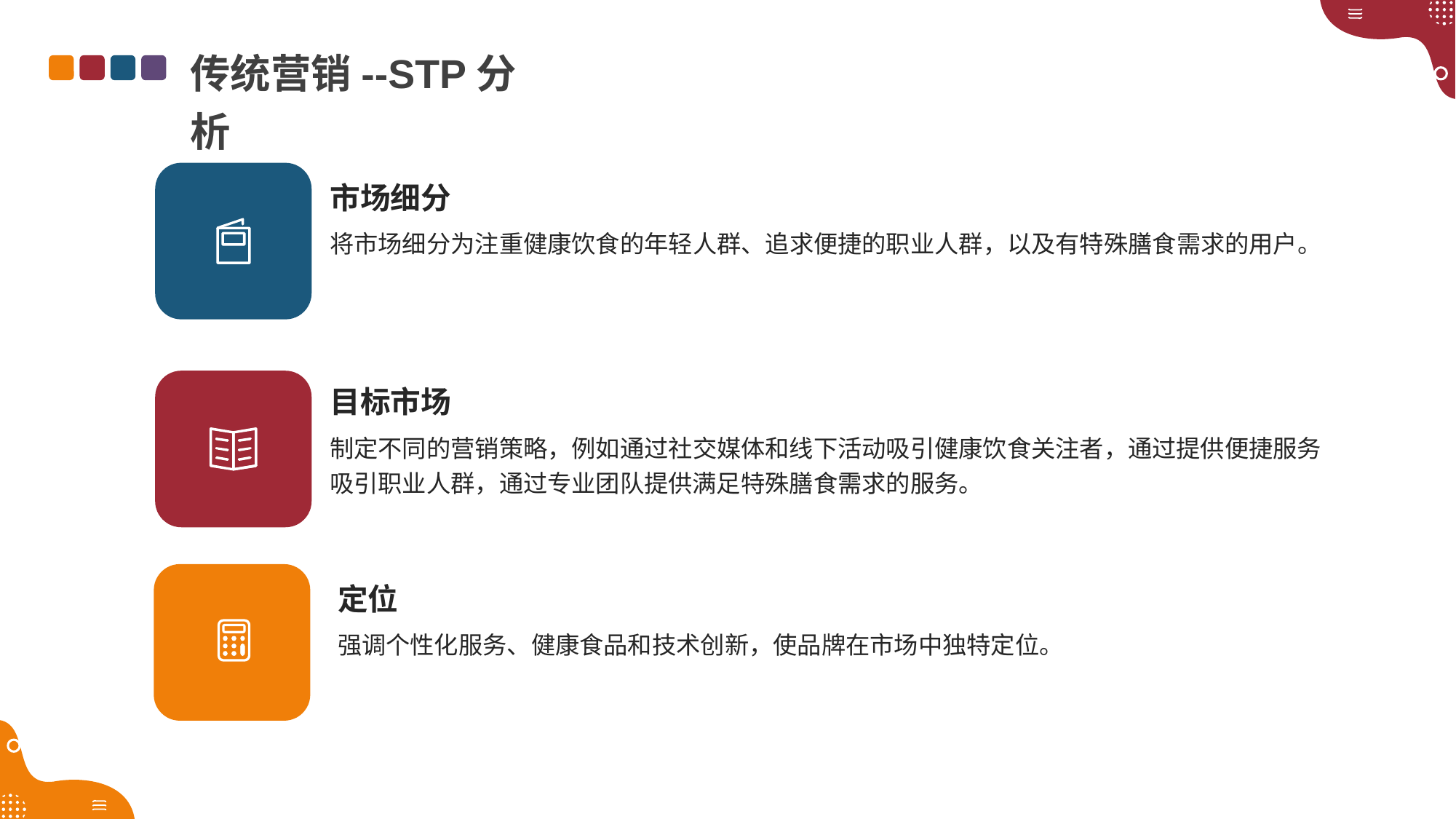

传统营销--STP分析

市场细分
将市场细分为注重健康饮食的年轻人群、追求便捷的职业人群，以及有特殊膳食需求的用户。

目标市场

制定不同的营销策略，例如通过社交媒体和线下活动吸引健康饮食关注者，通过提供便捷服务吸引职业人群，通过专业团队提供满足特殊膳食需求的服务。

定位
强调个性化服务、健康食品和技术创新，使品牌在市场中独特定位。